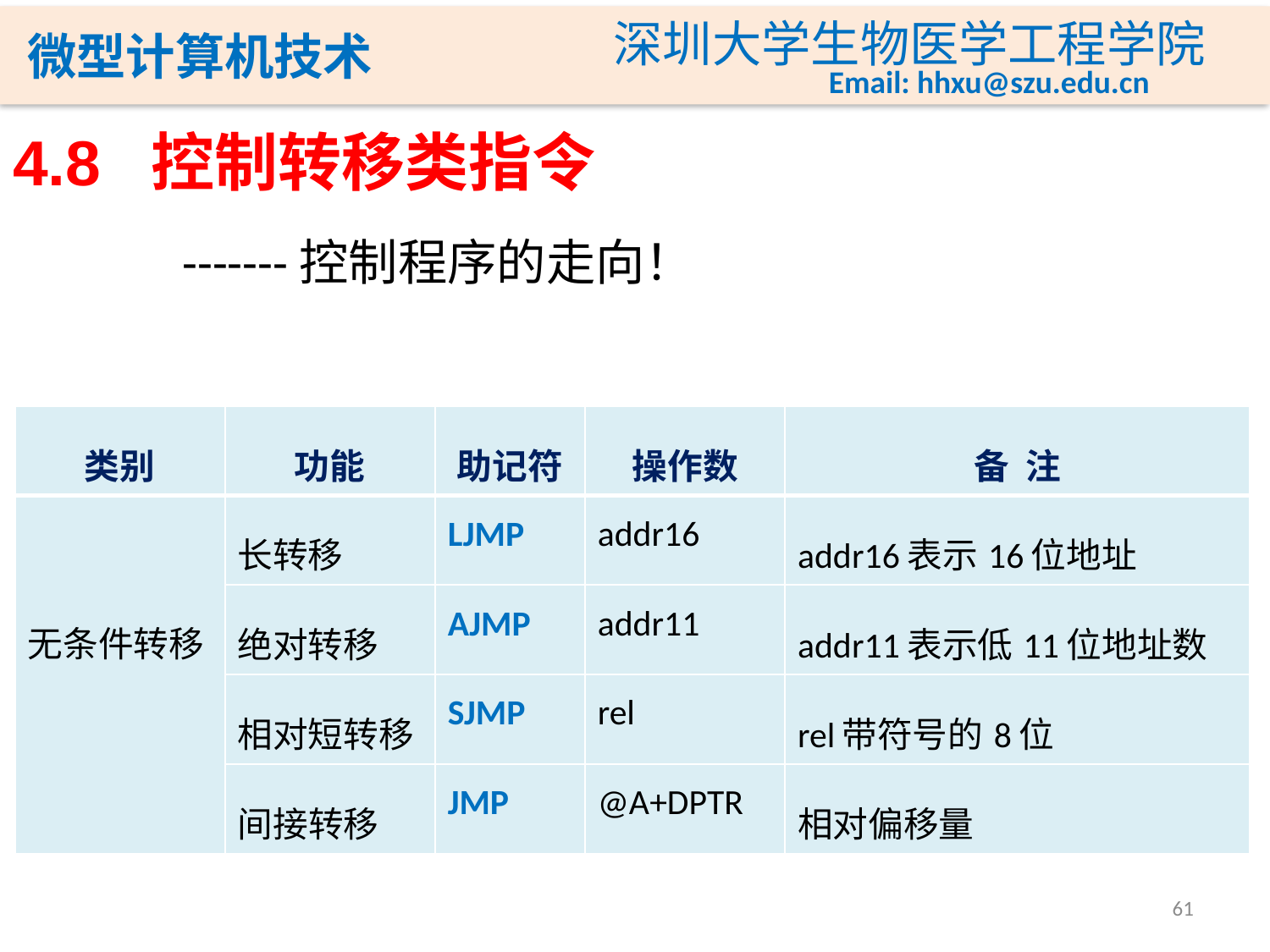

4.8  控制转移类指令
-------控制程序的走向！
| 类别 | 功能 | 助记符 | 操作数 | 备 注 |
| --- | --- | --- | --- | --- |
| 无条件转移 | 长转移 | LJMP | addr16 | addr16表示16位地址 |
|  | 绝对转移 | AJMP | addr11 | addr11表示低11位地址数 |
|  | 相对短转移 | SJMP | rel | rel带符号的8位 |
|  | 间接转移 | JMP | @A+DPTR | 相对偏移量 |
61